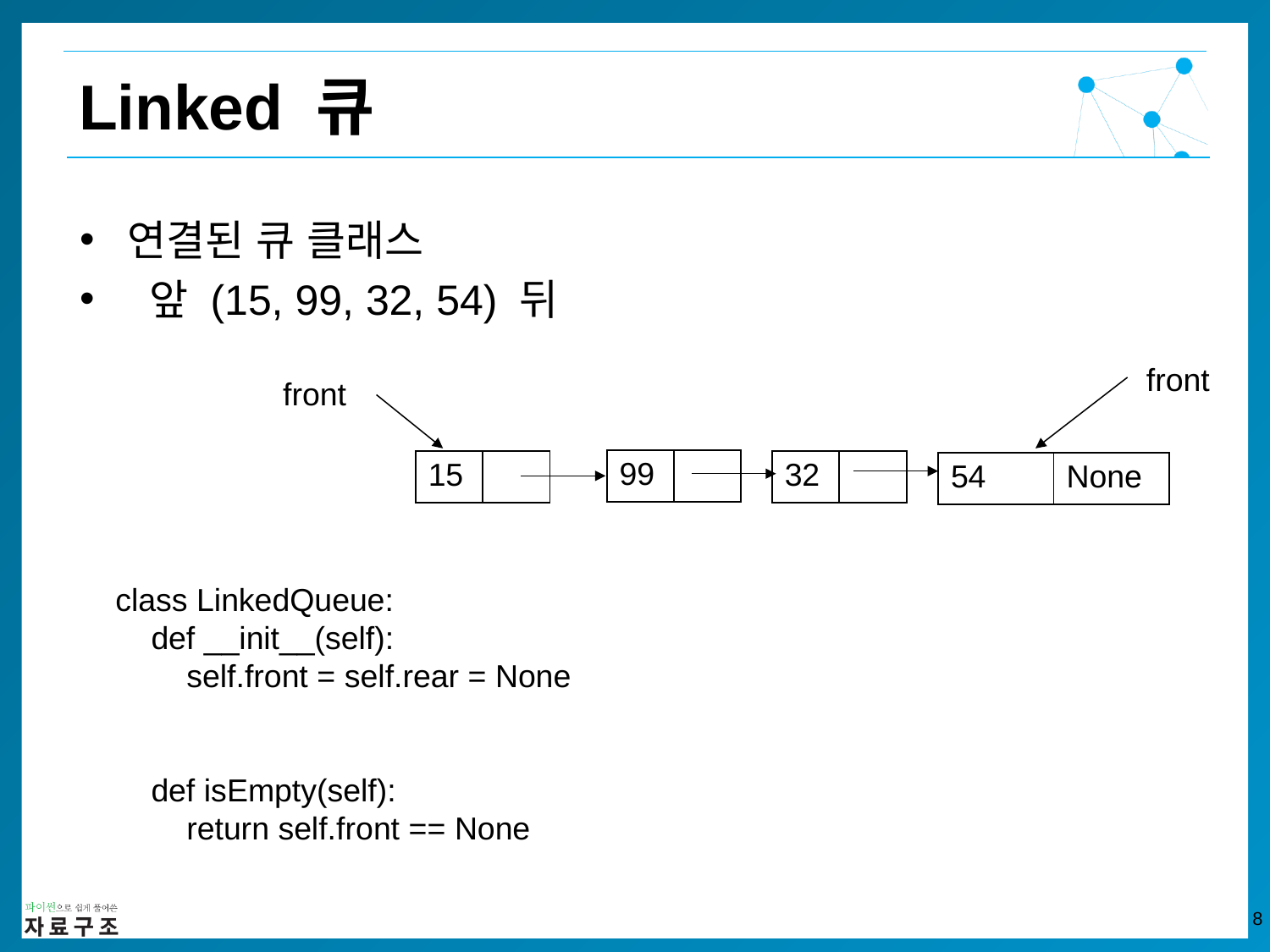

Linked 큐
연결된 큐 클래스
 앞 (15, 99, 32, 54) 뒤

front
front
| 99 |  |
| --- | --- |
| 15 |  |
| --- | --- |
| 32 |  |
| --- | --- |
| 54 | None |
| --- | --- |

class LinkedQueue:
    def __init__(self):
        self.front = self.rear = None

    def isEmpty(self):
        return self.front == None